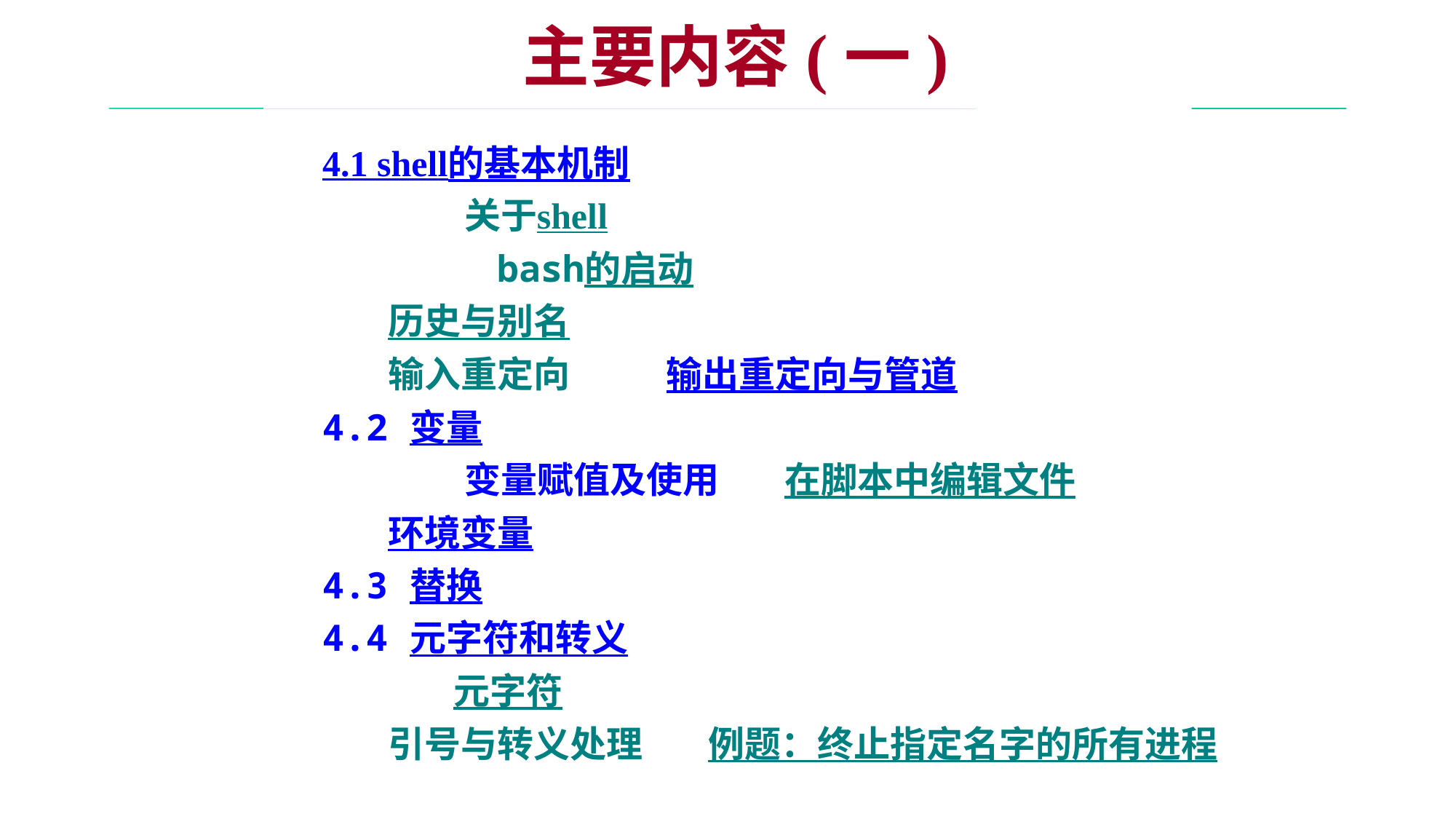

主要内容(一)

# 4.1 shell的基本机制 关于shell bash的启动 历史与别名 输入重定向 输出重定向与管道 4.2 变量 变量赋值及使用 在脚本中编辑文件 环境变量 4.3 替换 4.4 元字符和转义 元字符 引号与转义处理 例题：终止指定名字的所有进程